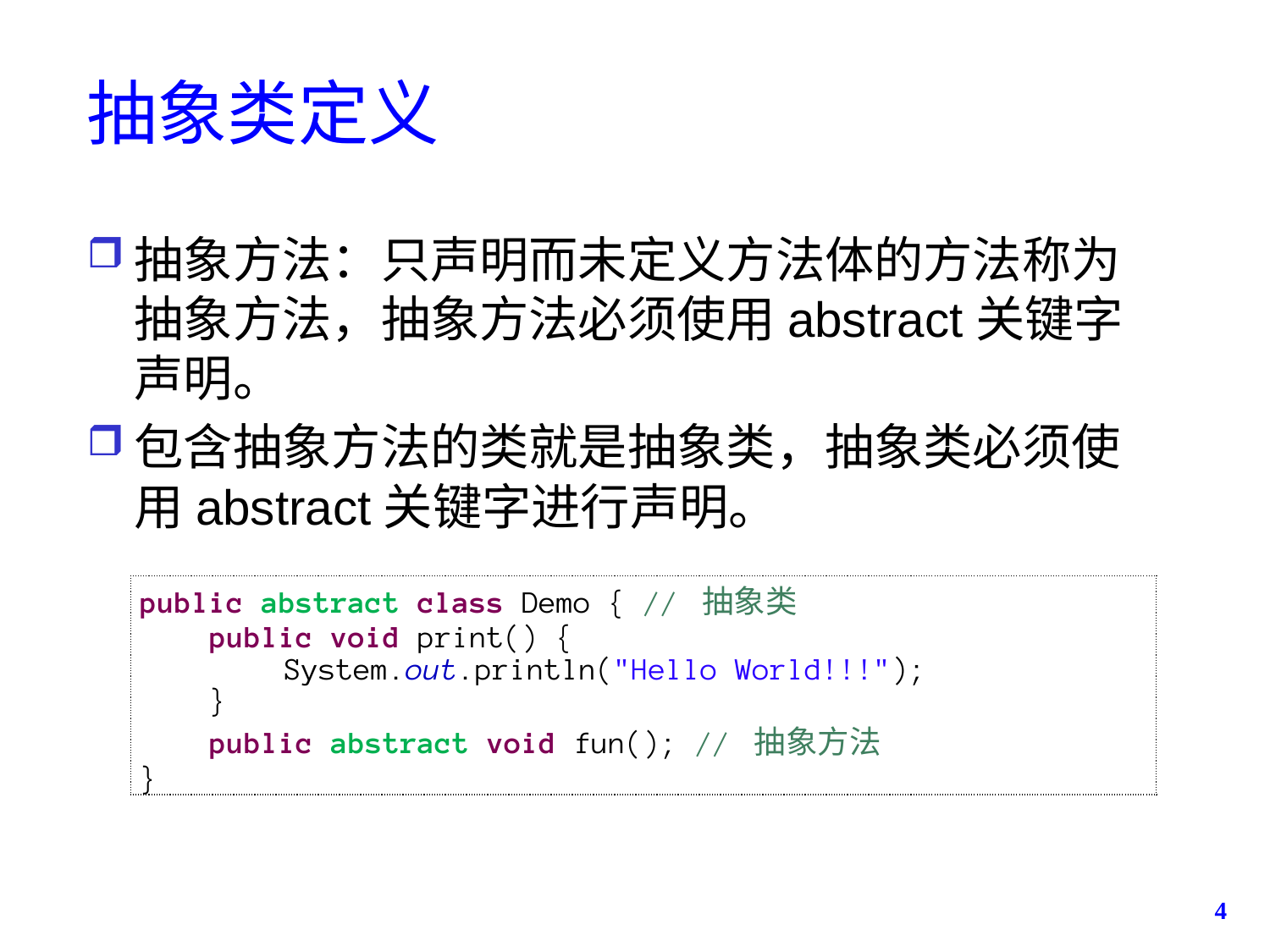

# 抽象类定义
抽象方法：只声明而未定义方法体的方法称为抽象方法，抽象方法必须使用abstract关键字声明。
包含抽象方法的类就是抽象类，抽象类必须使用abstract关键字进行声明。

| public abstract class Demo { // 抽象类 public void print() { System.out.println("Hello World!!!"); } public abstract void fun(); // 抽象方法 } |
| --- |
4